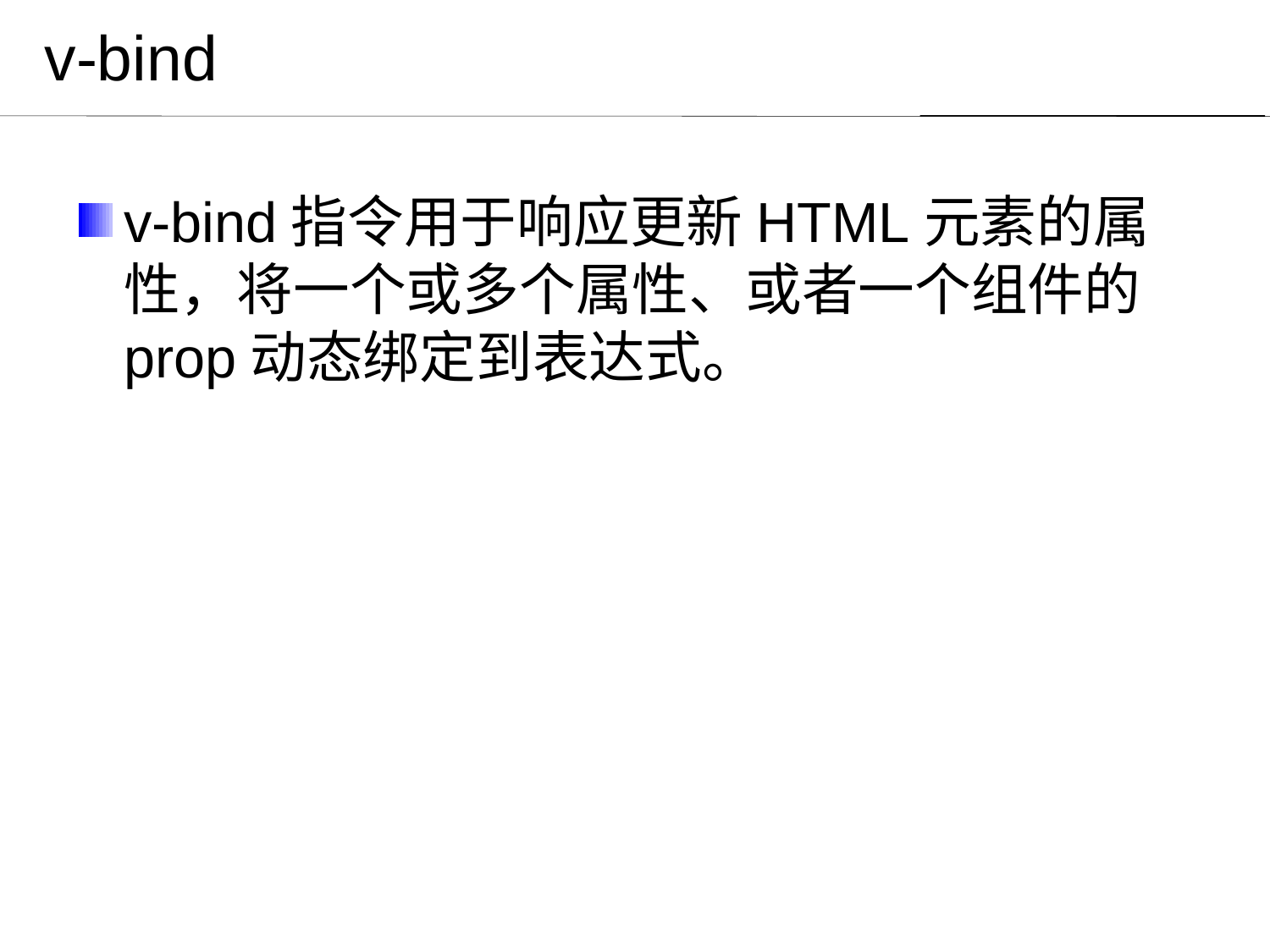

# v-bind
v-bind指令用于响应更新HTML元素的属性，将一个或多个属性、或者一个组件的prop动态绑定到表达式。